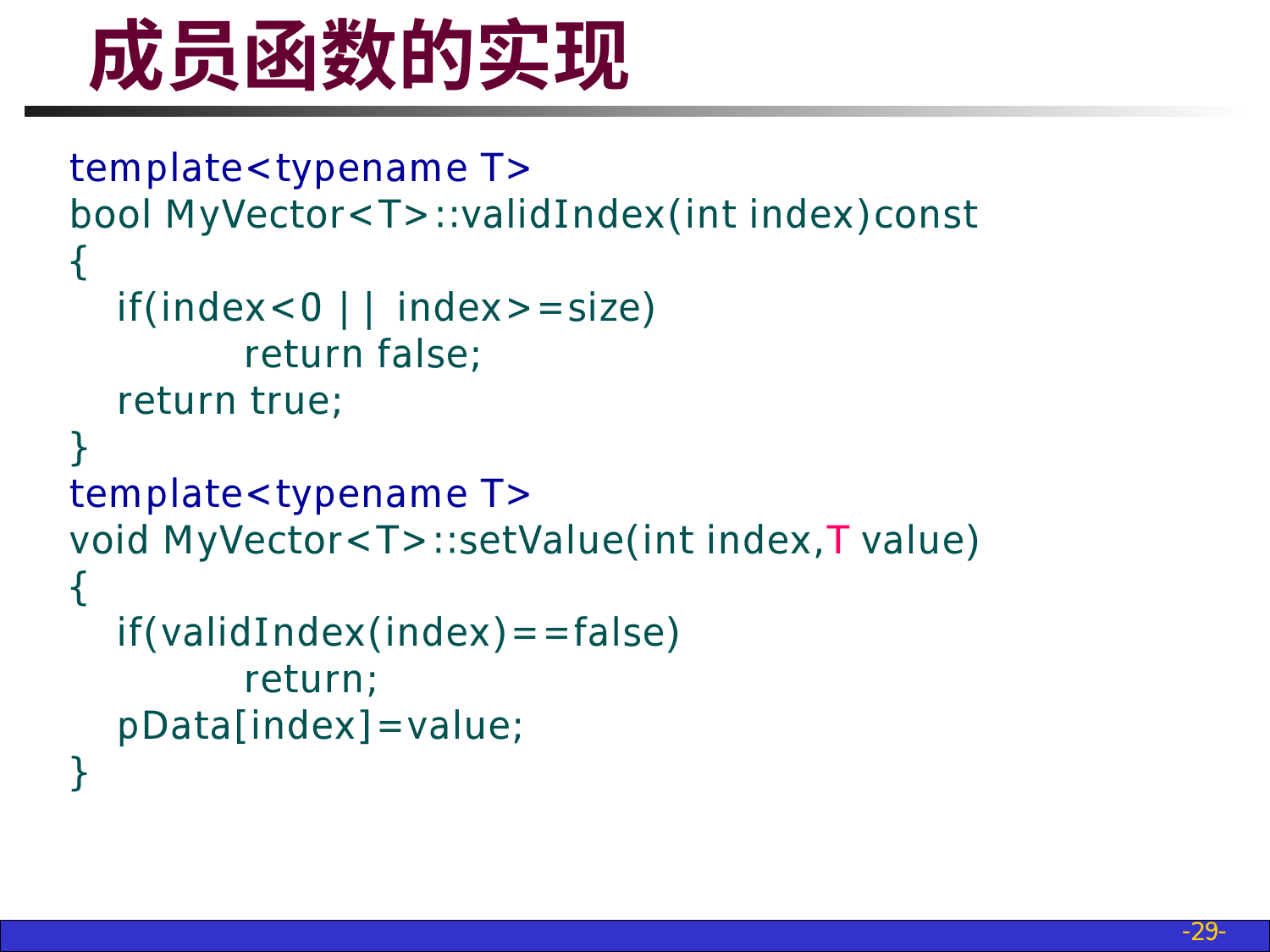

# 成员函数的实现
template<typename T>
bool MyVector<T>::validIndex(int index)const
{
	if(index<0 || index>=size)
		return false;
	return true;
}
template<typename T>
void MyVector<T>::setValue(int index,T value)
{
	if(validIndex(index)==false)
		return;
	pData[index]=value;
}
-29-